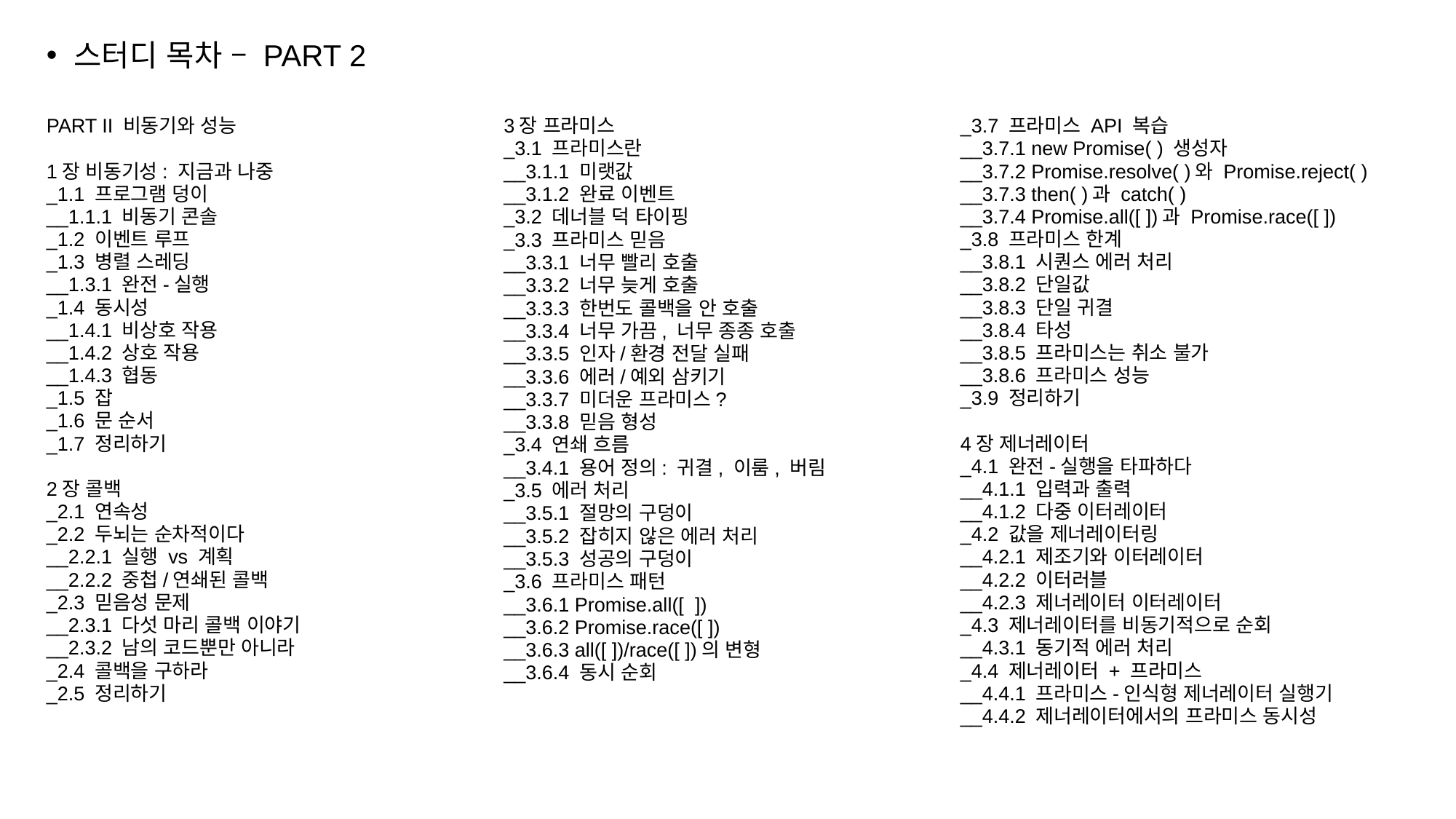

스터디 목차 – PART 2
PART II 비동기와 성능

1장 비동기성: 지금과 나중
_1.1 프로그램 덩이
__1.1.1 비동기 콘솔
_1.2 이벤트 루프
_1.3 병렬 스레딩
__1.3.1 완전-실행
_1.4 동시성
__1.4.1 비상호 작용
__1.4.2 상호 작용
__1.4.3 협동
_1.5 잡
_1.6 문 순서
_1.7 정리하기

2장 콜백
_2.1 연속성
_2.2 두뇌는 순차적이다
__2.2.1 실행 vs 계획
__2.2.2 중첩/연쇄된 콜백
_2.3 믿음성 문제
__2.3.1 다섯 마리 콜백 이야기
__2.3.2 남의 코드뿐만 아니라
_2.4 콜백을 구하라
_2.5 정리하기
3장 프라미스
_3.1 프라미스란
__3.1.1 미랫값
__3.1.2 완료 이벤트
_3.2 데너블 덕 타이핑
_3.3 프라미스 믿음
__3.3.1 너무 빨리 호출
__3.3.2 너무 늦게 호출
__3.3.3 한번도 콜백을 안 호출
__3.3.4 너무 가끔, 너무 종종 호출
__3.3.5 인자/환경 전달 실패
__3.3.6 에러/예외 삼키기
__3.3.7 미더운 프라미스?
__3.3.8 믿음 형성
_3.4 연쇄 흐름
__3.4.1 용어 정의: 귀결, 이룸, 버림
_3.5 에러 처리
__3.5.1 절망의 구덩이
__3.5.2 잡히지 않은 에러 처리
__3.5.3 성공의 구덩이
_3.6 프라미스 패턴
__3.6.1 Promise.all([  ])
__3.6.2 Promise.race([ ])
__3.6.3 all([ ])/race([ ])의 변형
__3.6.4 동시 순회
_3.7 프라미스 API 복습
__3.7.1 new Promise( ) 생성자
__3.7.2 Promise.resolve( )와 Promise.reject( )
__3.7.3 then( )과 catch( )
__3.7.4 Promise.all([ ])과 Promise.race([ ])
_3.8 프라미스 한계
__3.8.1 시퀀스 에러 처리
__3.8.2 단일값
__3.8.3 단일 귀결
__3.8.4 타성
__3.8.5 프라미스는 취소 불가
__3.8.6 프라미스 성능
_3.9 정리하기

4장 제너레이터
_4.1 완전-실행을 타파하다
__4.1.1 입력과 출력
__4.1.2 다중 이터레이터
_4.2 값을 제너레이터링
__4.2.1 제조기와 이터레이터
__4.2.2 이터러블
__4.2.3 제너레이터 이터레이터
_4.3 제너레이터를 비동기적으로 순회
__4.3.1 동기적 에러 처리
_4.4 제너레이터 + 프라미스
__4.4.1 프라미스-인식형 제너레이터 실행기
__4.4.2 제너레이터에서의 프라미스 동시성